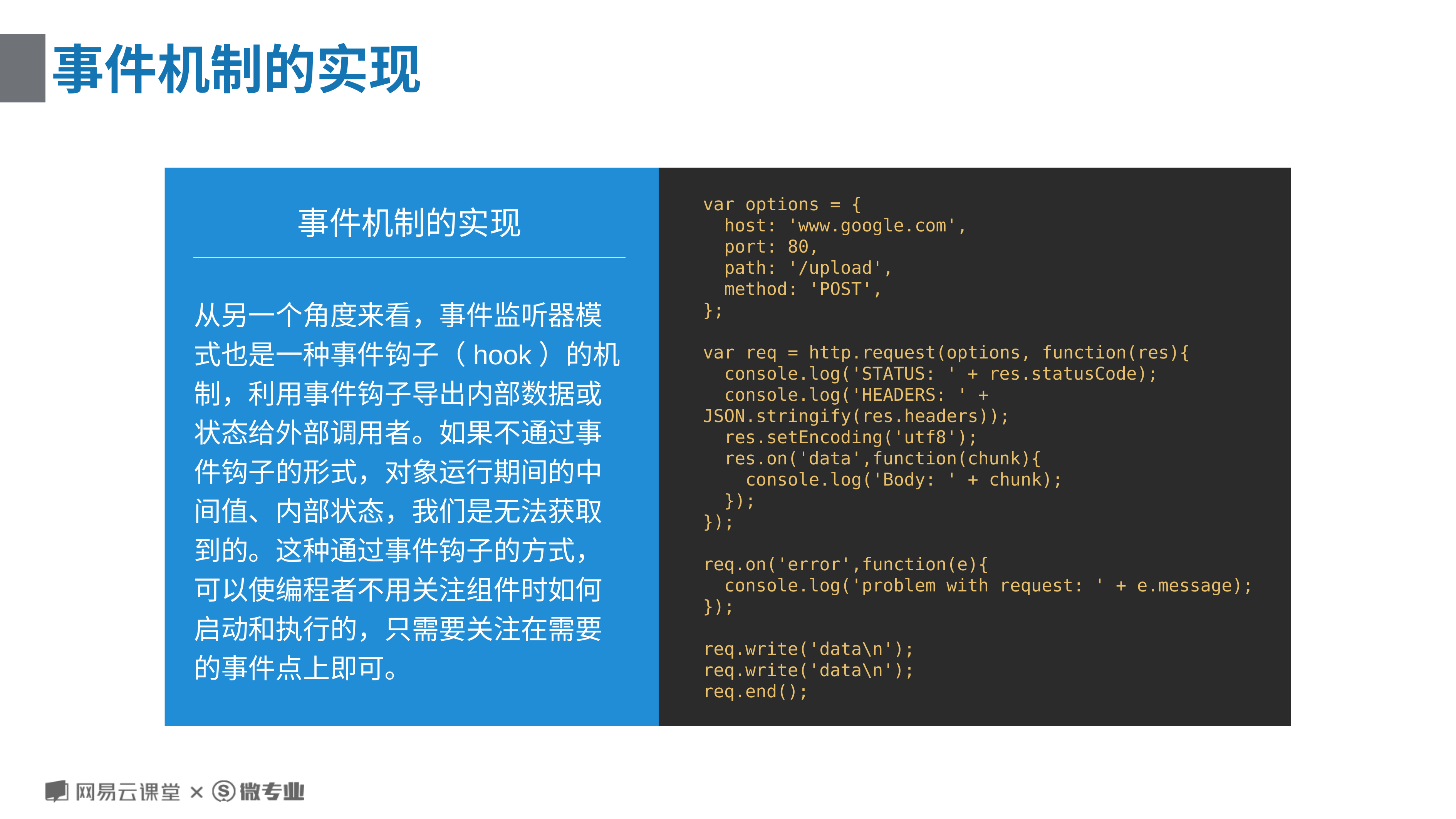

# 事件机制的实现

var options = {
  host: 'www.google.com',
  port: 80,
  path: '/upload',
  method: 'POST',
};

var req = http.request(options, function(res){
  console.log('STATUS: ' + res.statusCode);
  console.log('HEADERS: ' + JSON.stringify(res.headers));
  res.setEncoding('utf8');
  res.on('data',function(chunk){
    console.log('Body: ' + chunk);
  });
});

req.on('error',function(e){
  console.log('problem with request: ' + e.message);
});

req.write('data\n');
req.write('data\n');
req.end();
事件机制的实现

从另一个角度来看，事件监听器模式也是一种事件钩子（hook）的机制，利用事件钩子导出内部数据或状态给外部调用者。如果不通过事件钩子的形式，对象运行期间的中间值、内部状态，我们是无法获取到的。这种通过事件钩子的方式，可以使编程者不用关注组件时如何启动和执行的，只需要关注在需要的事件点上即可。